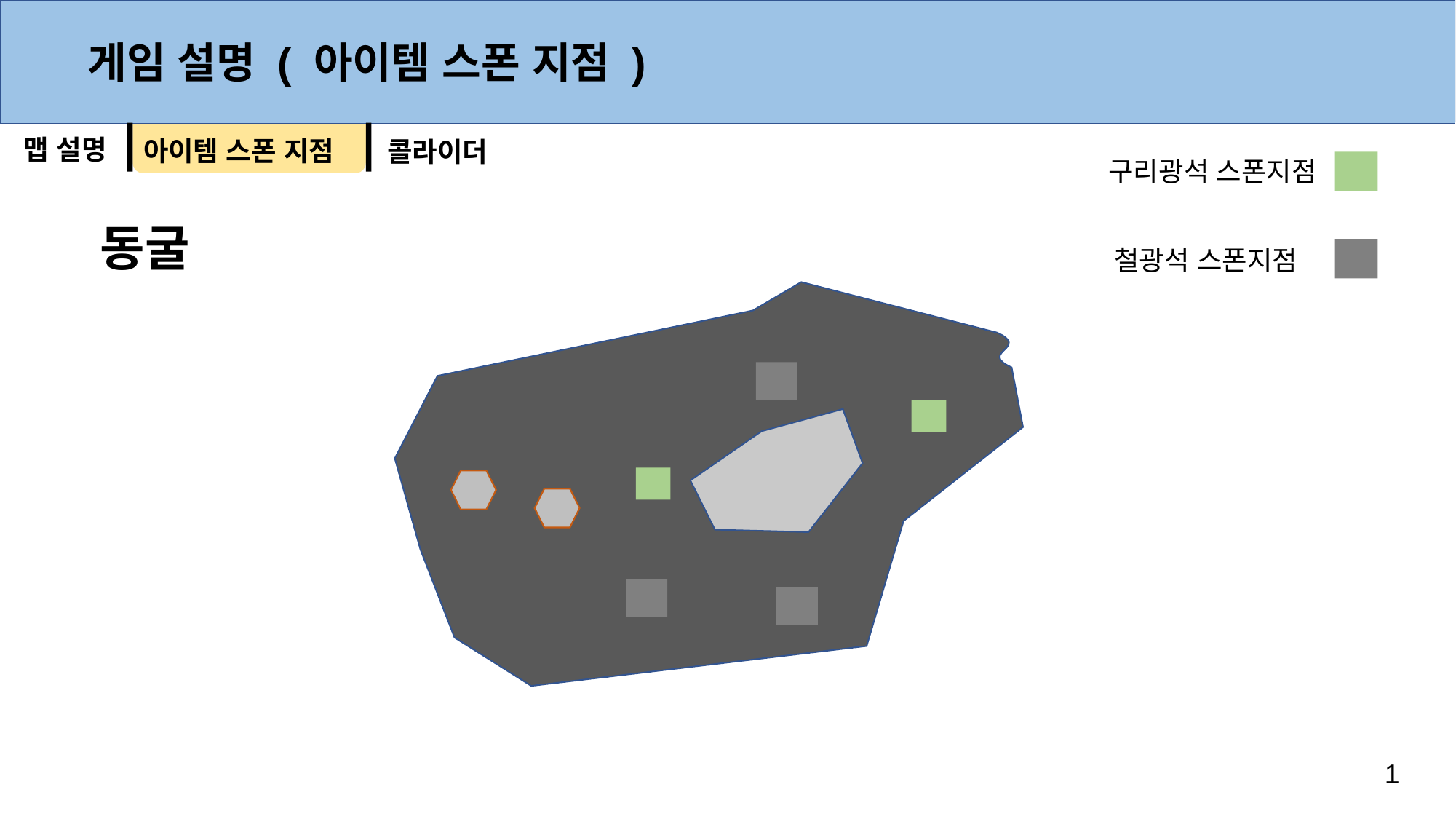

게임 설명 ( 아이템 스폰 지점 )

맵 설명
아이템 스폰 지점
콜라이더
구리광석 스폰지점

동굴
철광석 스폰지점

1